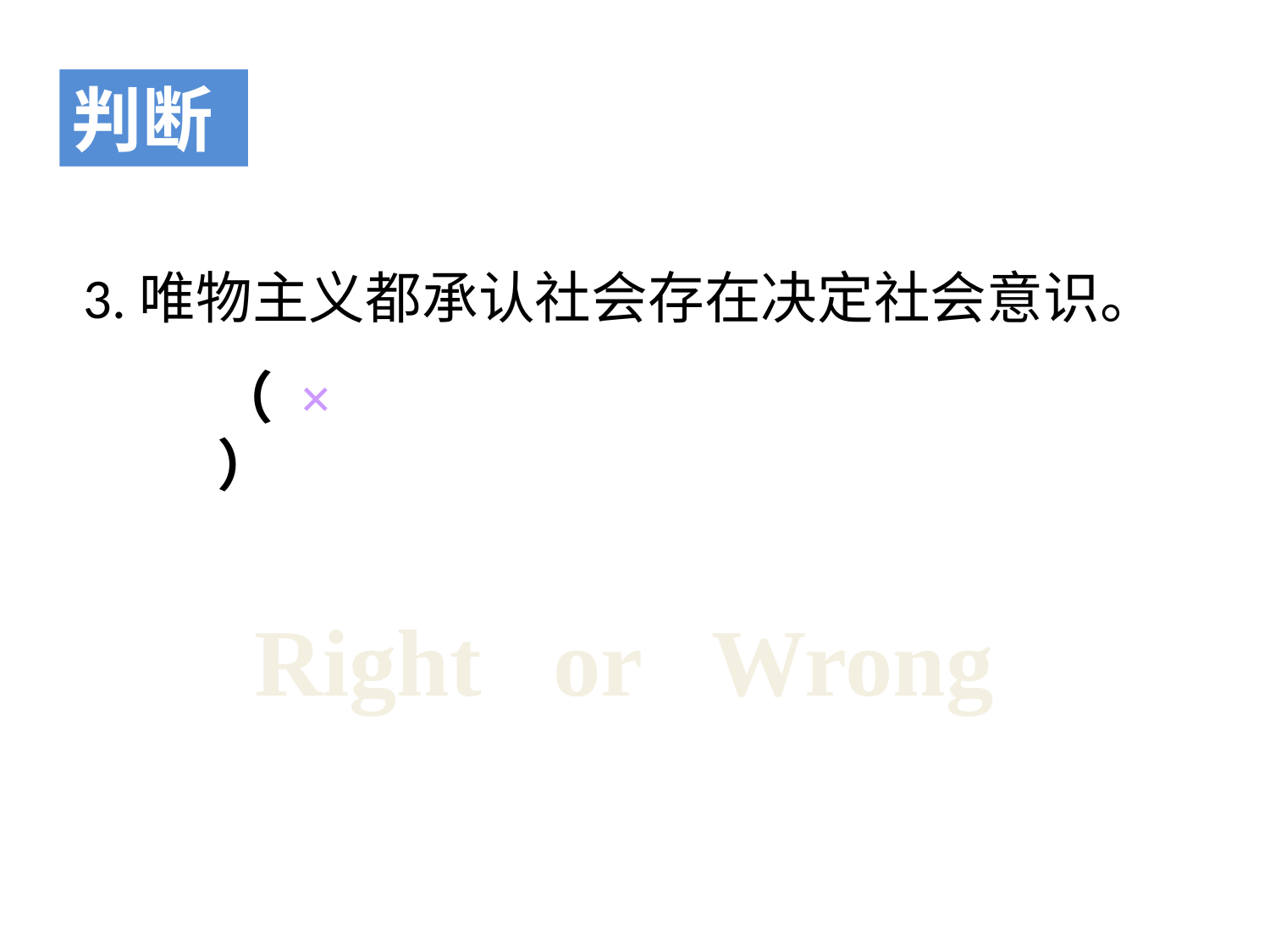

判断
    3.唯物主义都承认社会存在决定社会意识。
（ × ）

Right   or   Wrong